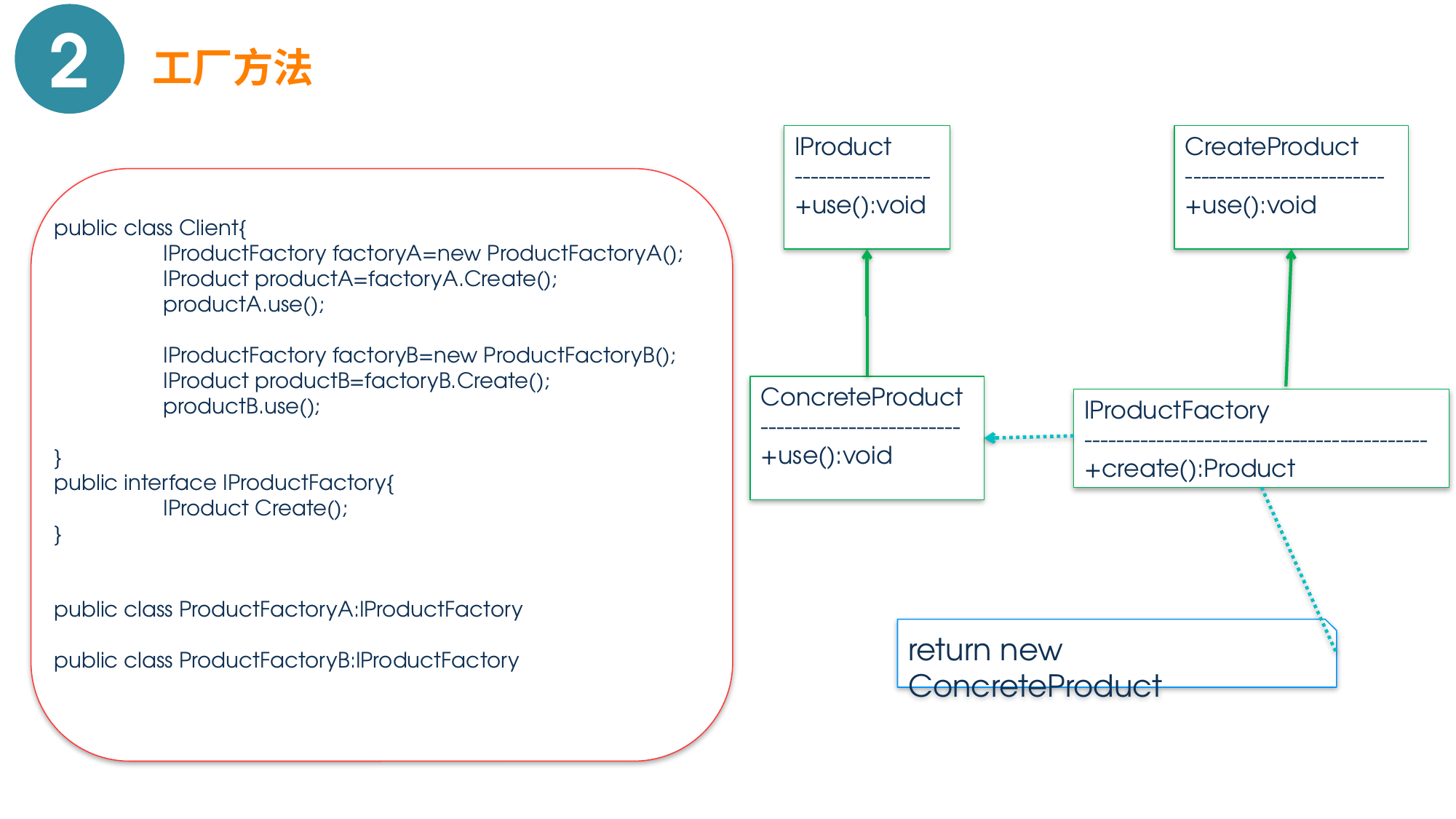

2
工厂方法
IProduct
-----------------
+use():void
CreateProduct
-------------------------
+use():void

public class Client{
	IProductFactory factoryA=new ProductFactoryA();
	IProduct productA=factoryA.Create();
	productA.use();

	IProductFactory factoryB=new ProductFactoryB();
	IProduct productB=factoryB.Create();
	productB.use();

}
public interface IProductFactory{
	IProduct Create();
}

public class ProductFactoryA:IProductFactory

public class ProductFactoryB:IProductFactory
ConcreteProduct
-------------------------
+use():void
IProductFactory
-------------------------------------------
+create():Product
return new ConcreteProduct